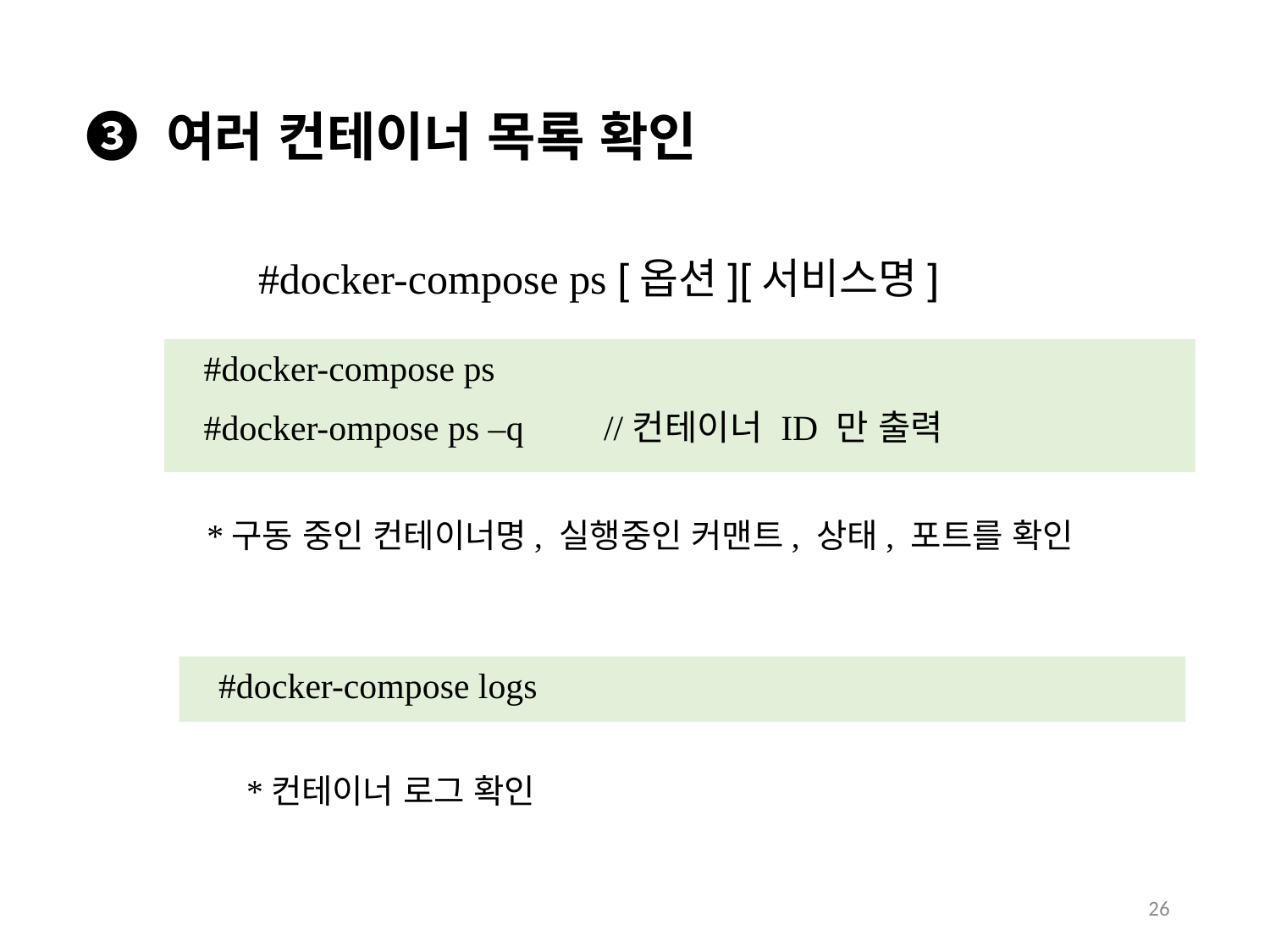

# ❸ 여러 컨테이너 목록 확인
#docker-compose ps [옵션][서비스명]
   #docker-compose ps
   #docker-ompose ps –q         //컨테이너 ID 만 출력
*구동 중인 컨테이너명, 실행중인 커맨트, 상태, 포트를 확인
   #docker-compose logs
*컨테이너 로그 확인
26